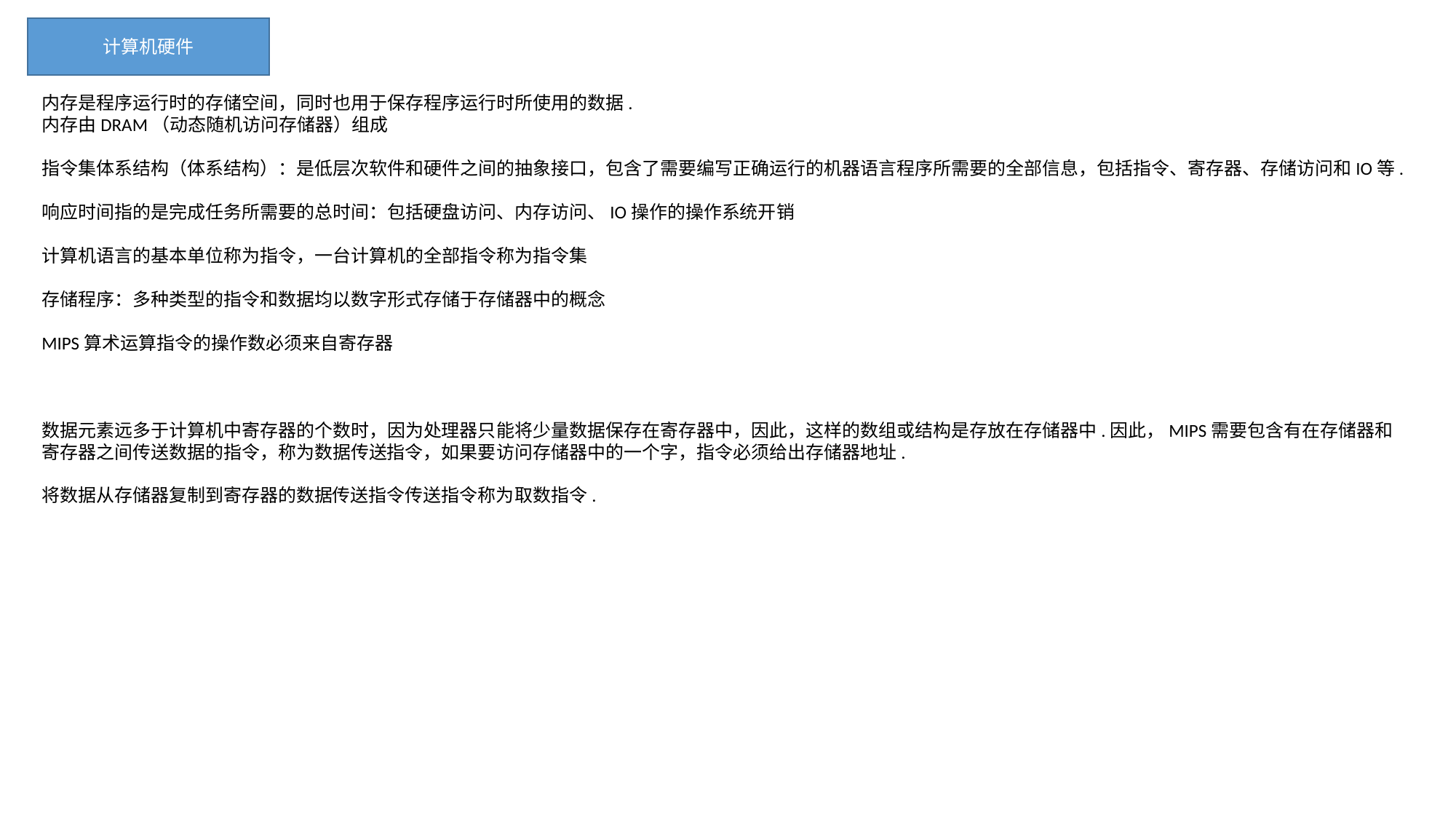

计算机硬件
内存是程序运行时的存储空间，同时也用于保存程序运行时所使用的数据.
内存由DRAM（动态随机访问存储器）组成

指令集体系结构（体系结构）：是低层次软件和硬件之间的抽象接口，包含了需要编写正确运行的机器语言程序所需要的全部信息，包括指令、寄存器、存储访问和IO等.

响应时间指的是完成任务所需要的总时间：包括硬盘访问、内存访问、IO操作的操作系统开销

计算机语言的基本单位称为指令，一台计算机的全部指令称为指令集

存储程序：多种类型的指令和数据均以数字形式存储于存储器中的概念

MIPS算术运算指令的操作数必须来自寄存器

数据元素远多于计算机中寄存器的个数时，因为处理器只能将少量数据保存在寄存器中，因此，这样的数组或结构是存放在存储器中.因此，MIPS需要包含有在存储器和寄存器之间传送数据的指令，称为数据传送指令，如果要访问存储器中的一个字，指令必须给出存储器地址.

将数据从存储器复制到寄存器的数据传送指令传送指令称为取数指令.